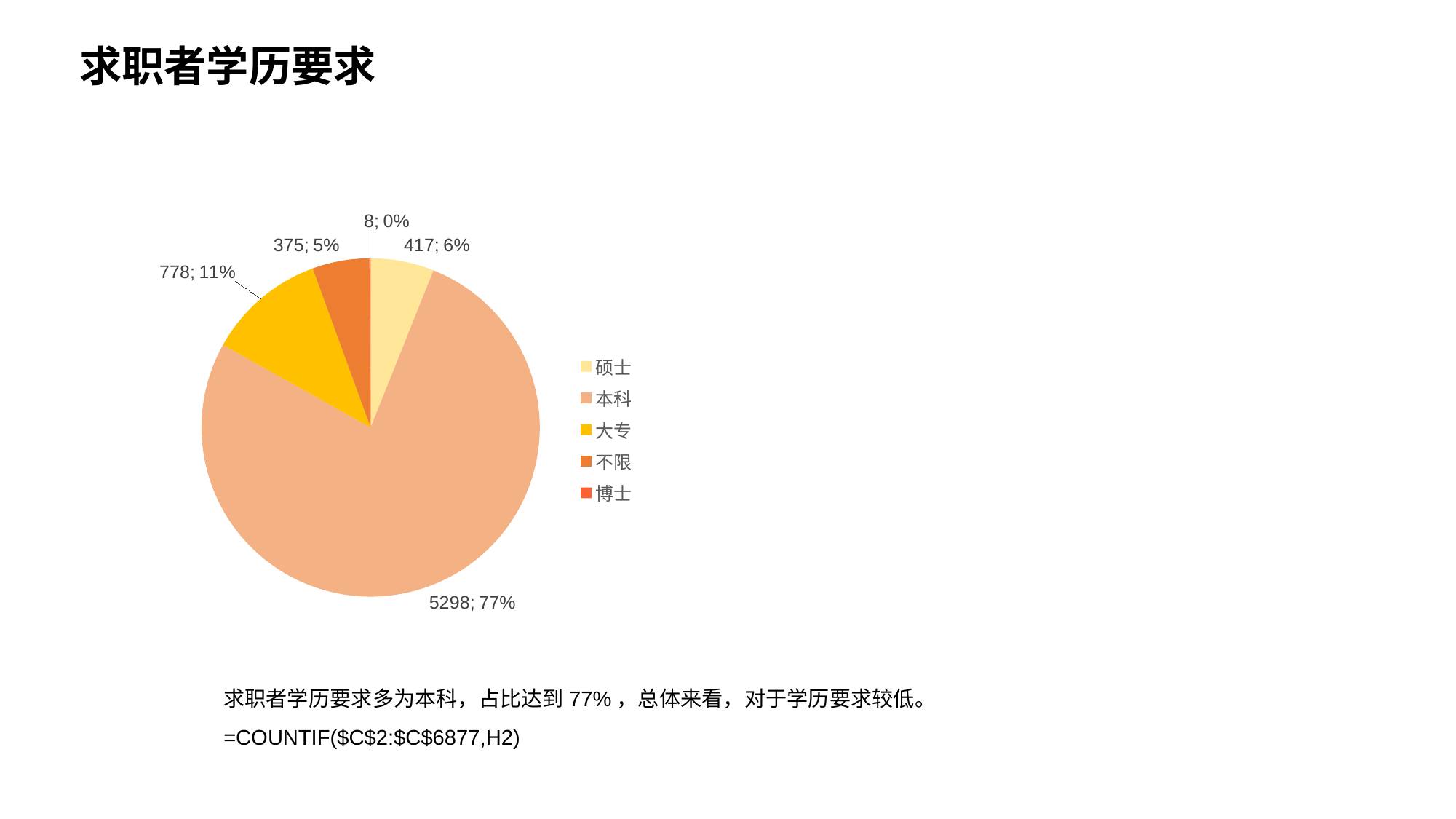

求职者学历要求

### Chart

| Category | 列1 |
|---|---|
| 硕士 | 417.0 |
| 本科 | 5298.0 |
| 大专 | 778.0 |
| 不限 | 375.0 |
| 博士 | 8.0 |
求职者学历要求多为本科，占比达到77%，总体来看，对于学历要求较低。
=COUNTIF($C$2:$C$6877,H2)